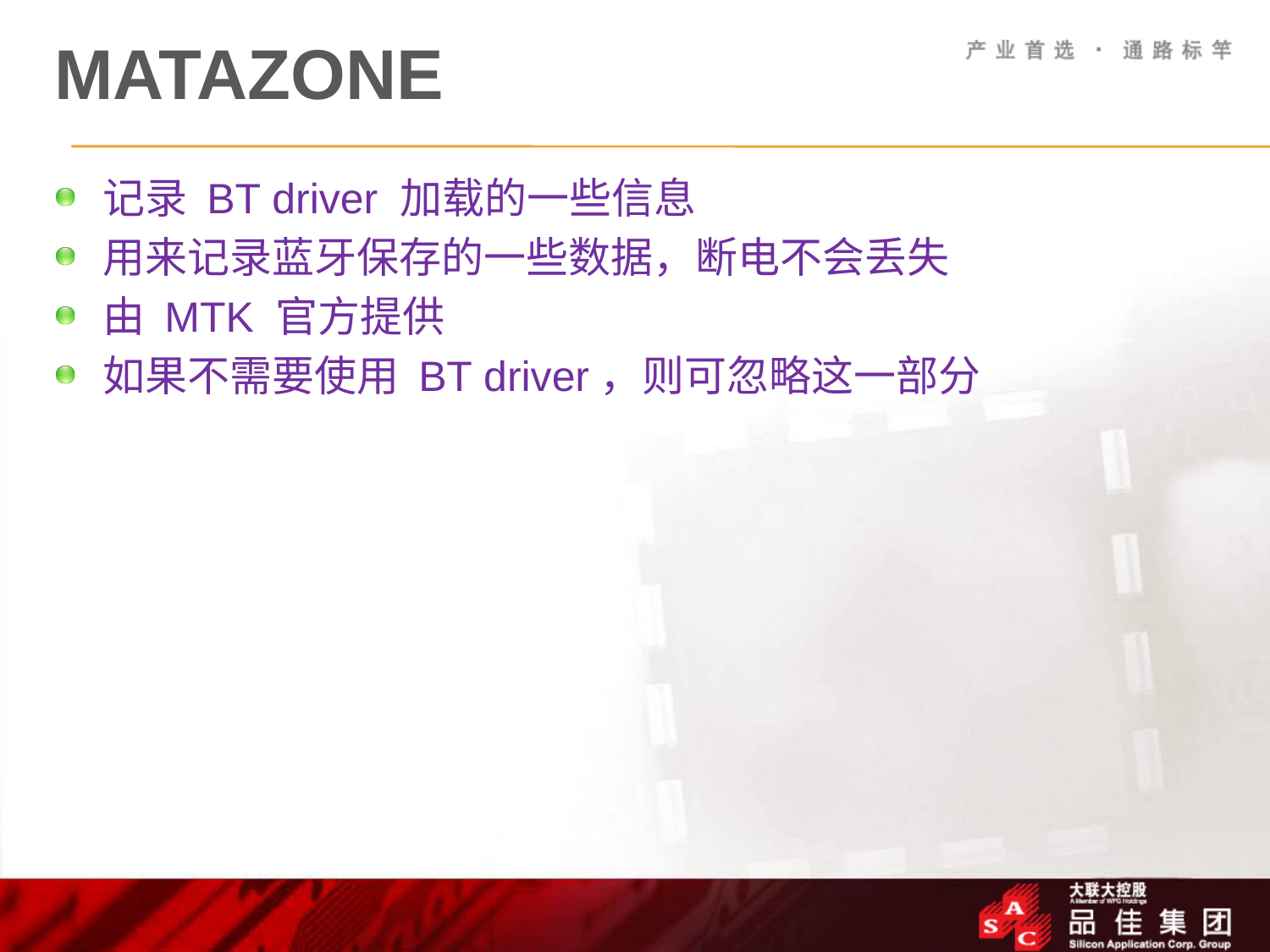

# MataZone
记录 BT driver 加载的一些信息
用来记录蓝牙保存的一些数据，断电不会丢失
由 MTK 官方提供
如果不需要使用 BT driver，则可忽略这一部分